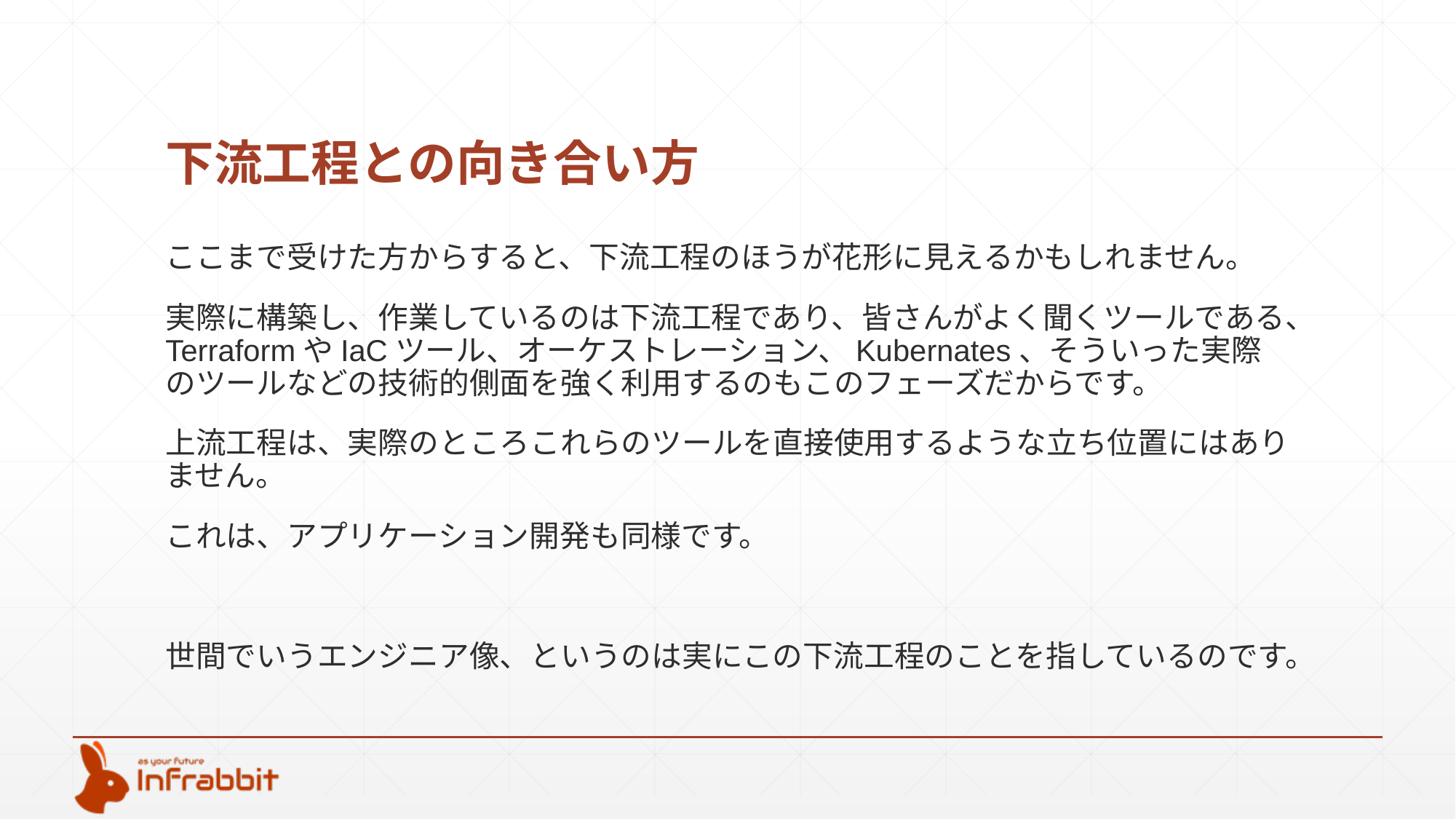

# 下流工程との向き合い方
ここまで受けた方からすると、下流工程のほうが花形に見えるかもしれません。
実際に構築し、作業しているのは下流工程であり、皆さんがよく聞くツールである、TerraformやIaCツール、オーケストレーション、Kubernates、そういった実際のツールなどの技術的側面を強く利用するのもこのフェーズだからです。
上流工程は、実際のところこれらのツールを直接使用するような立ち位置にはありません。
これは、アプリケーション開発も同様です。

世間でいうエンジニア像、というのは実にこの下流工程のことを指しているのです。